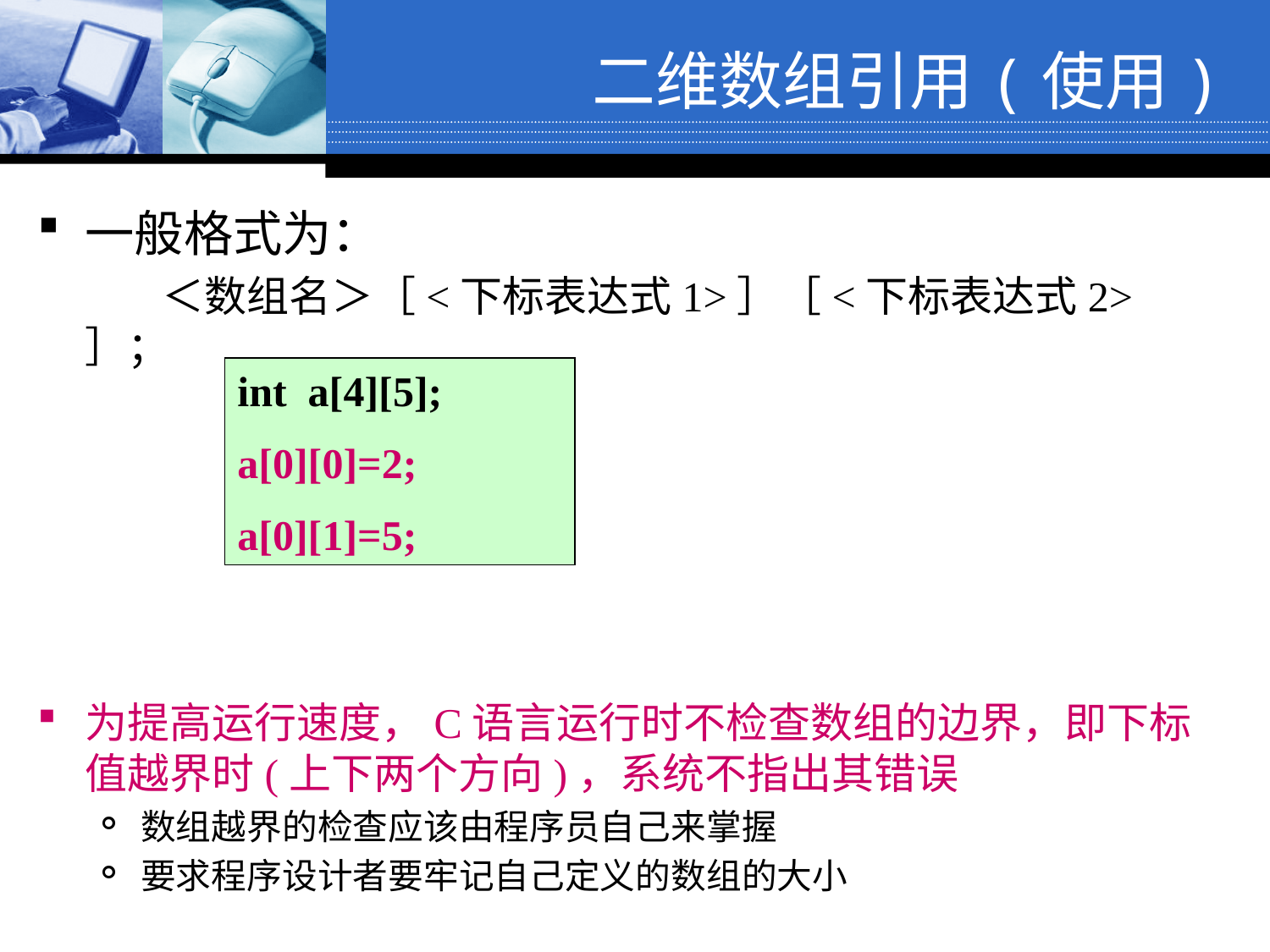

# 二维数组引用(使用)
一般格式为：
            ＜数组名＞［<下标表达式1>］［<下标表达式2>］；

为提高运行速度，C语言运行时不检查数组的边界，即下标值越界时(上下两个方向)，系统不指出其错误
数组越界的检查应该由程序员自己来掌握
要求程序设计者要牢记自己定义的数组的大小
int  a[4][5];
a[0][0]=2;
a[0][1]=5;